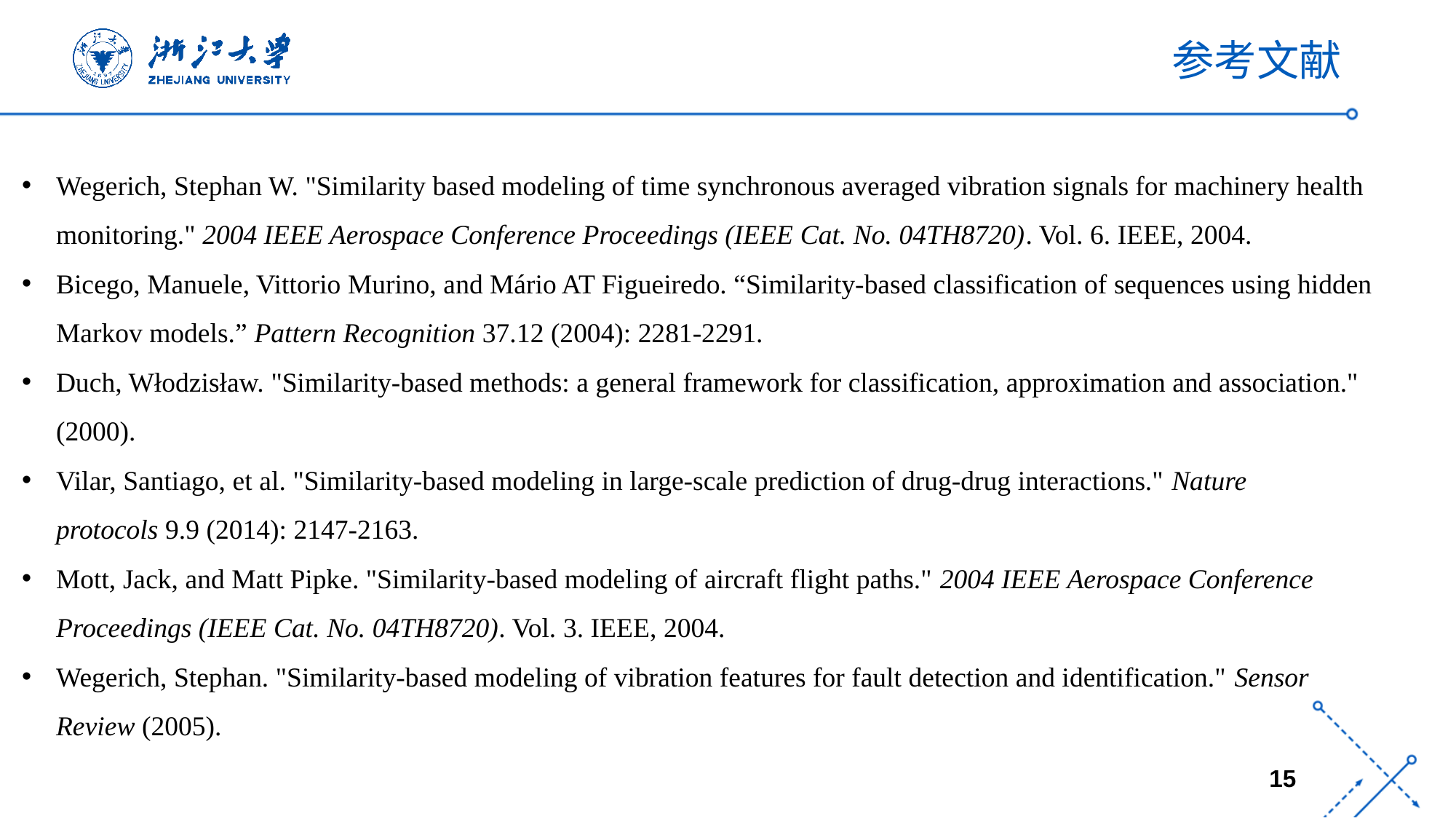

参考文献
Wegerich, Stephan W. "Similarity based modeling of time synchronous averaged vibration signals for machinery health monitoring." 2004 IEEE Aerospace Conference Proceedings (IEEE Cat. No. 04TH8720). Vol. 6. IEEE, 2004.
Bicego, Manuele, Vittorio Murino, and Mário AT Figueiredo. “Similarity-based classification of sequences using hidden Markov models.” Pattern Recognition 37.12 (2004): 2281-2291.
Duch, Włodzisław. "Similarity-based methods: a general framework for classification, approximation and association." (2000).
Vilar, Santiago, et al. "Similarity-based modeling in large-scale prediction of drug-drug interactions." Nature protocols 9.9 (2014): 2147-2163.
Mott, Jack, and Matt Pipke. "Similarity-based modeling of aircraft flight paths." 2004 IEEE Aerospace Conference Proceedings (IEEE Cat. No. 04TH8720). Vol. 3. IEEE, 2004.
Wegerich, Stephan. "Similarity‐based modeling of vibration features for fault detection and identification." Sensor Review (2005).